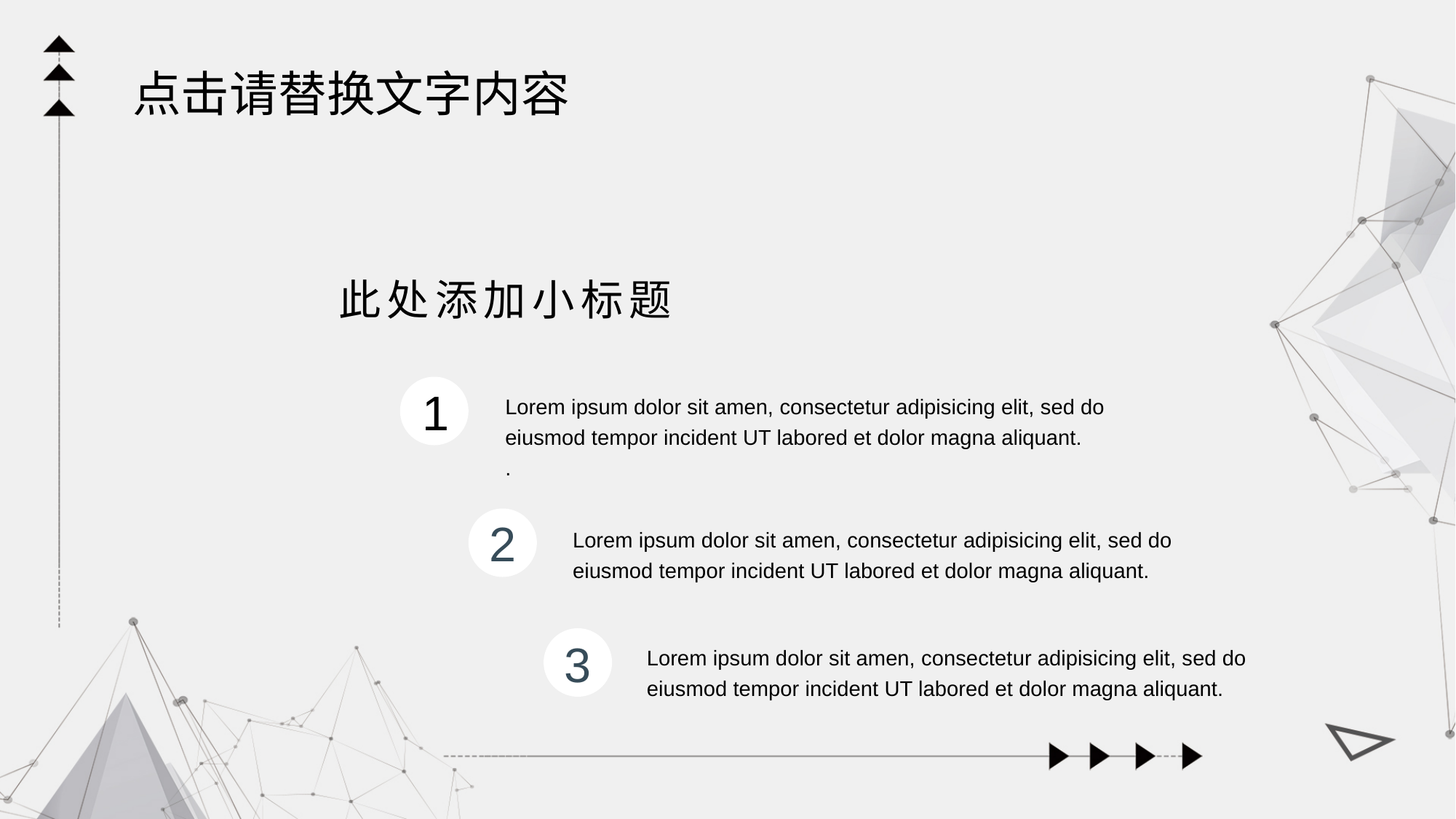

点击请替换文字内容
此处添加小标题
1

Lorem ipsum dolor sit amen, consectetur adipisicing elit, sed do eiusmod tempor incident UT labored et dolor magna aliquant.
.
2

Lorem ipsum dolor sit amen, consectetur adipisicing elit, sed do eiusmod tempor incident UT labored et dolor magna aliquant.

3
Lorem ipsum dolor sit amen, consectetur adipisicing elit, sed do eiusmod tempor incident UT labored et dolor magna aliquant.